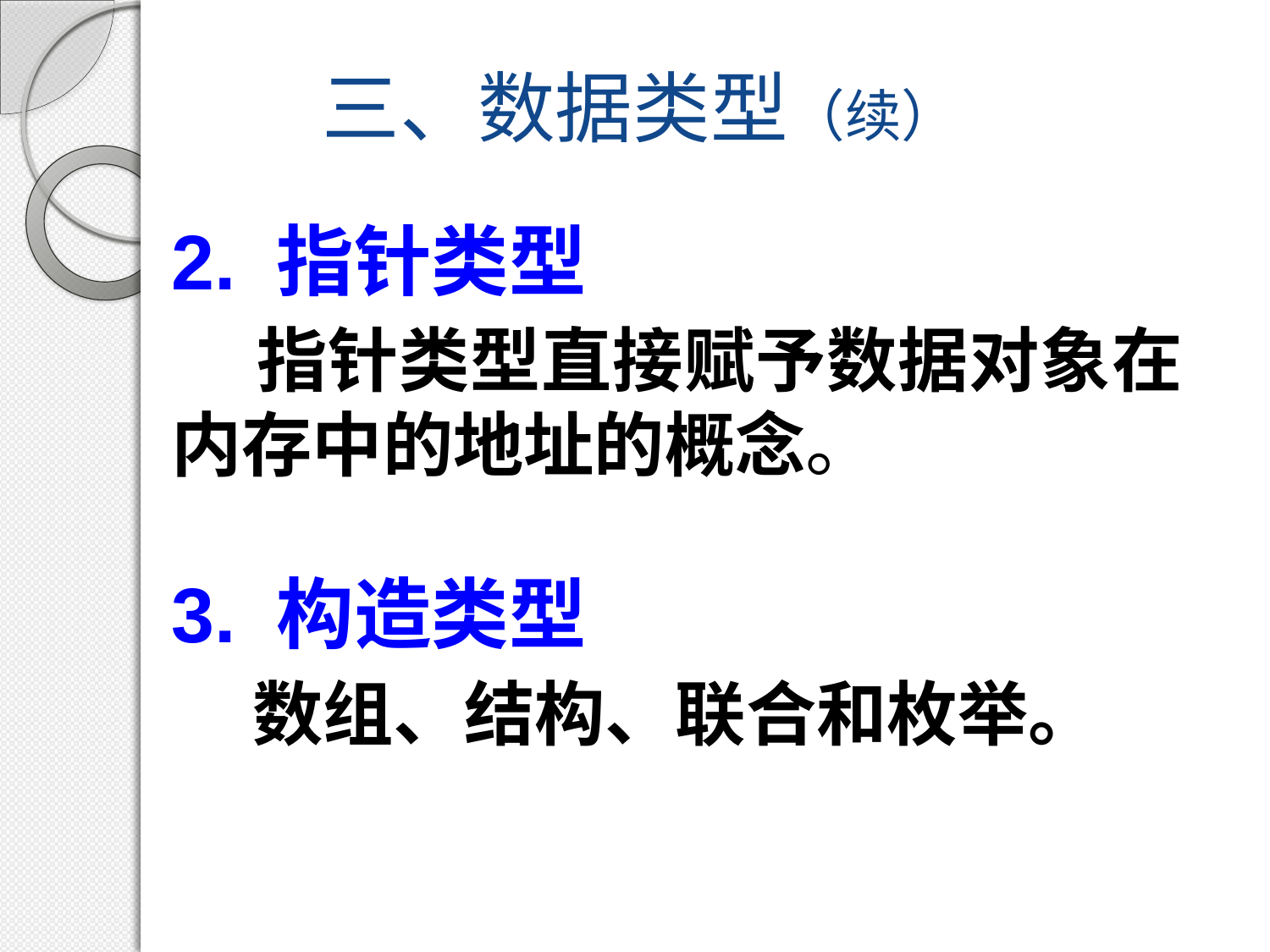

# 三、数据类型（续）
2. 指针类型
    指针类型直接赋予数据对象在内存中的地址的概念。

3. 构造类型
    数组、结构、联合和枚举。
56